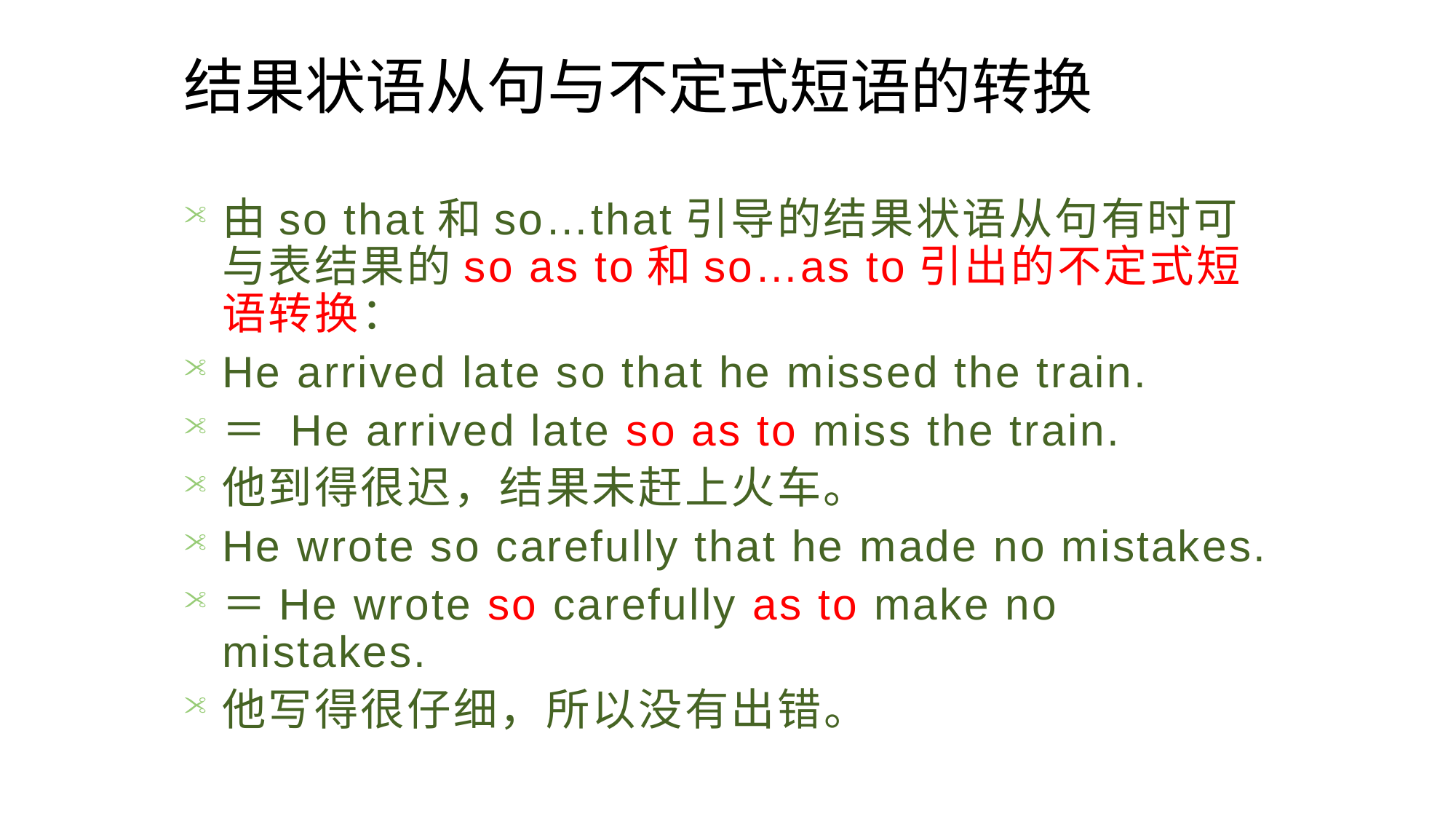

结果状语从句与不定式短语的转换
由so that和so…that引导的结果状语从句有时可与表结果的so as to和so…as to引出的不定式短语转换：
He arrived late so that he missed the train.
＝ He arrived late so as to miss the train.
他到得很迟，结果未赶上火车。
He wrote so carefully that he made no mistakes.
＝He wrote so carefully as to make no mistakes.
他写得很仔细，所以没有出错。